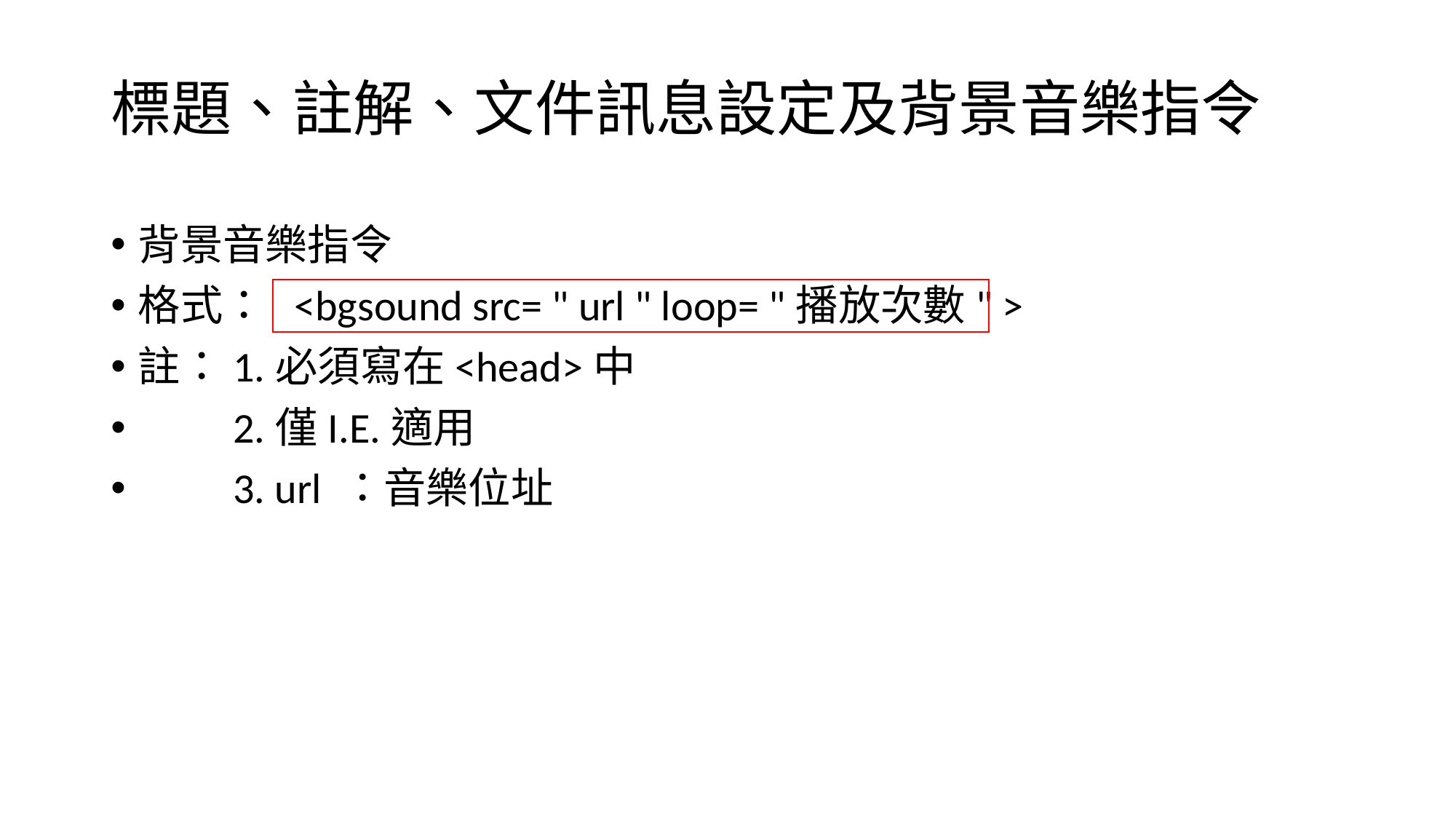

# 標題、註解、文件訊息設定及背景音樂指令
背景音樂指令
格式：  <bgsound src= " url " loop= "播放次數" >
註：1.必須寫在<head>中
　　2.僅I.E.適用
　　3. url ：音樂位址